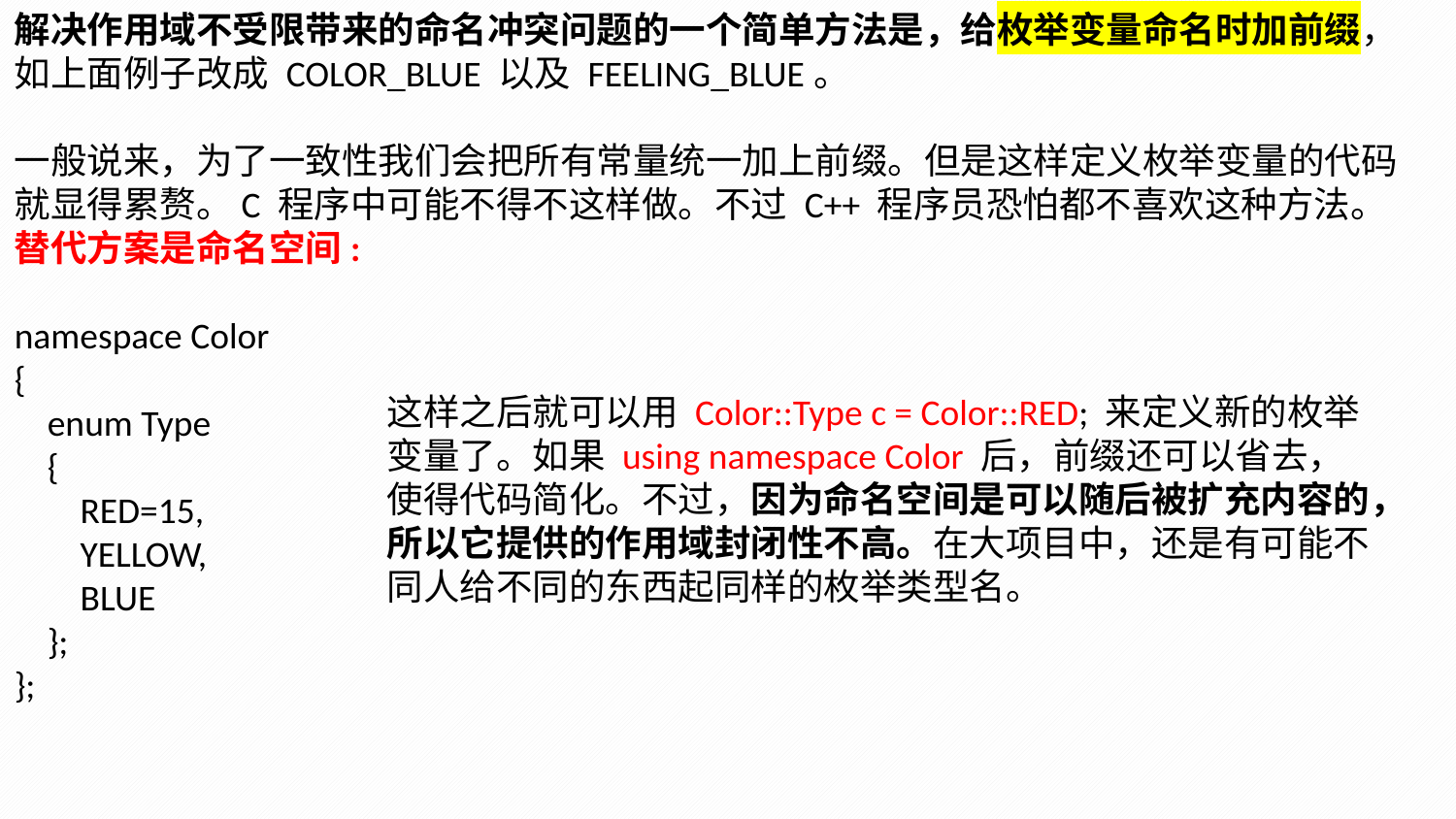

解决作用域不受限带来的命名冲突问题的一个简单方法是，给枚举变量命名时加前缀，如上面例子改成 COLOR_BLUE 以及 FEELING_BLUE。

一般说来，为了一致性我们会把所有常量统一加上前缀。但是这样定义枚举变量的代码就显得累赘。C 程序中可能不得不这样做。不过 C++ 程序员恐怕都不喜欢这种方法。
替代方案是命名空间:

namespace Color
{
    enum Type
    {
        RED=15,
        YELLOW,
        BLUE
    };
};
这样之后就可以用 Color::Type c = Color::RED; 来定义新的枚举变量了。如果 using namespace Color 后，前缀还可以省去，使得代码简化。不过，因为命名空间是可以随后被扩充内容的，所以它提供的作用域封闭性不高。在大项目中，还是有可能不同人给不同的东西起同样的枚举类型名。